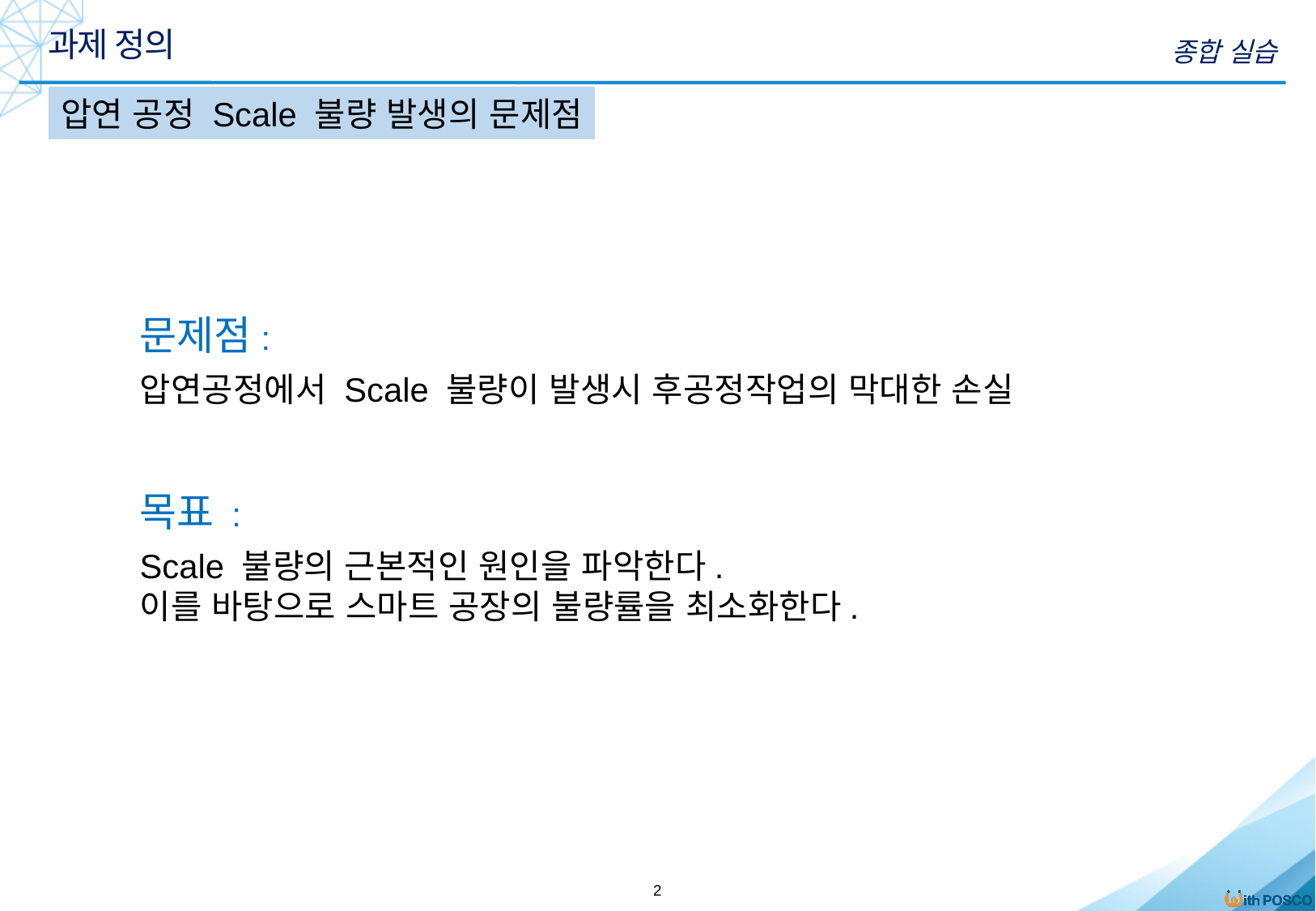

과제 정의
종합 실습
압연 공정 Scale 불량 발생의 문제점
문제점:

압연공정에서 Scale 불량이 발생시 후공정작업의 막대한 손실
목표 :

Scale 불량의 근본적인 원인을 파악한다.
이를 바탕으로 스마트 공장의 불량률을 최소화한다.